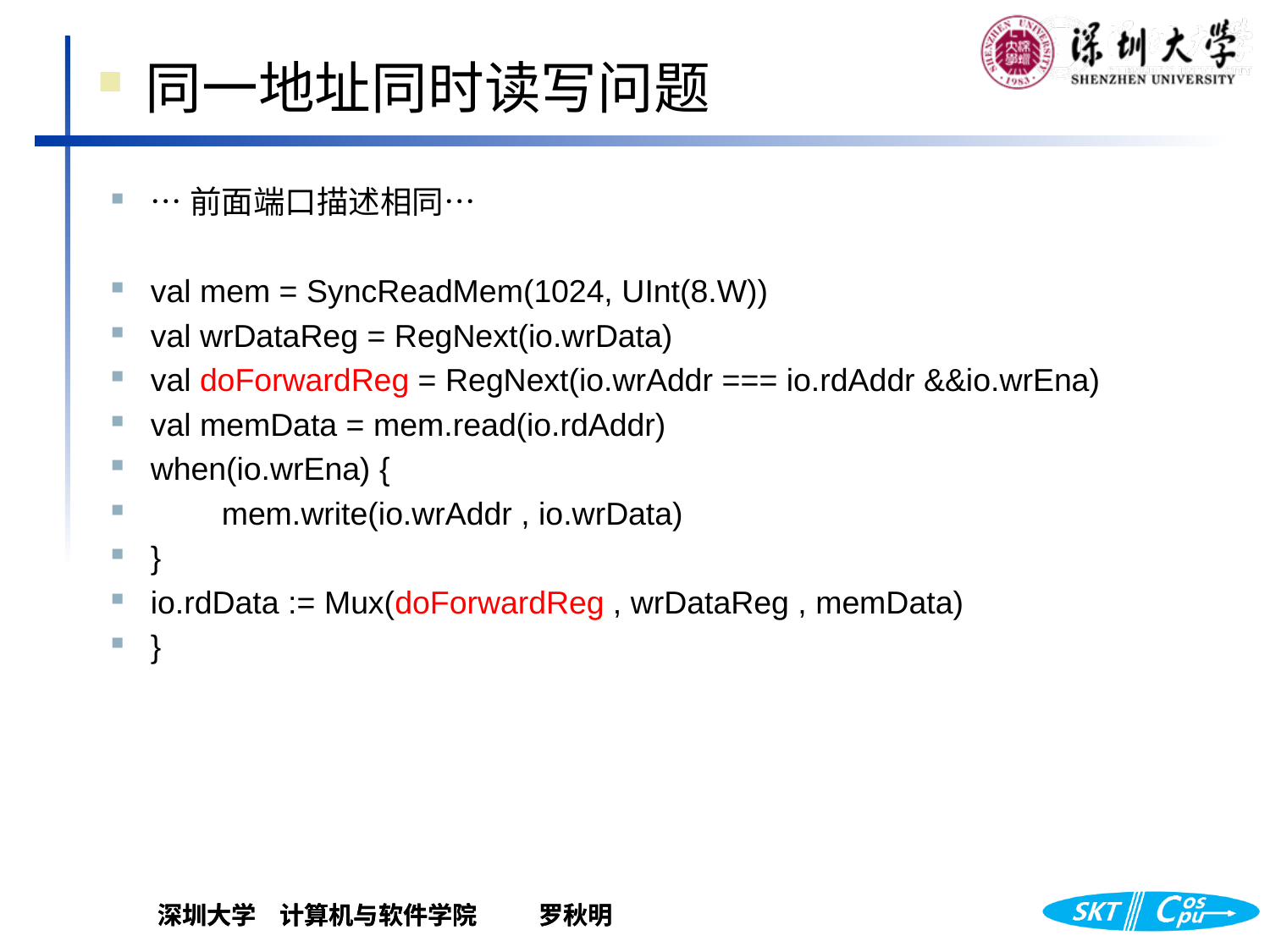

同一地址同时读写问题
…前面端口描述相同…

val mem = SyncReadMem(1024, UInt(8.W))
val wrDataReg = RegNext(io.wrData)
val doForwardReg = RegNext(io.wrAddr === io.rdAddr &&io.wrEna)
val memData = mem.read(io.rdAddr)
when(io.wrEna) {
        mem.write(io.wrAddr , io.wrData)
}
io.rdData := Mux(doForwardReg , wrDataReg , memData)
}